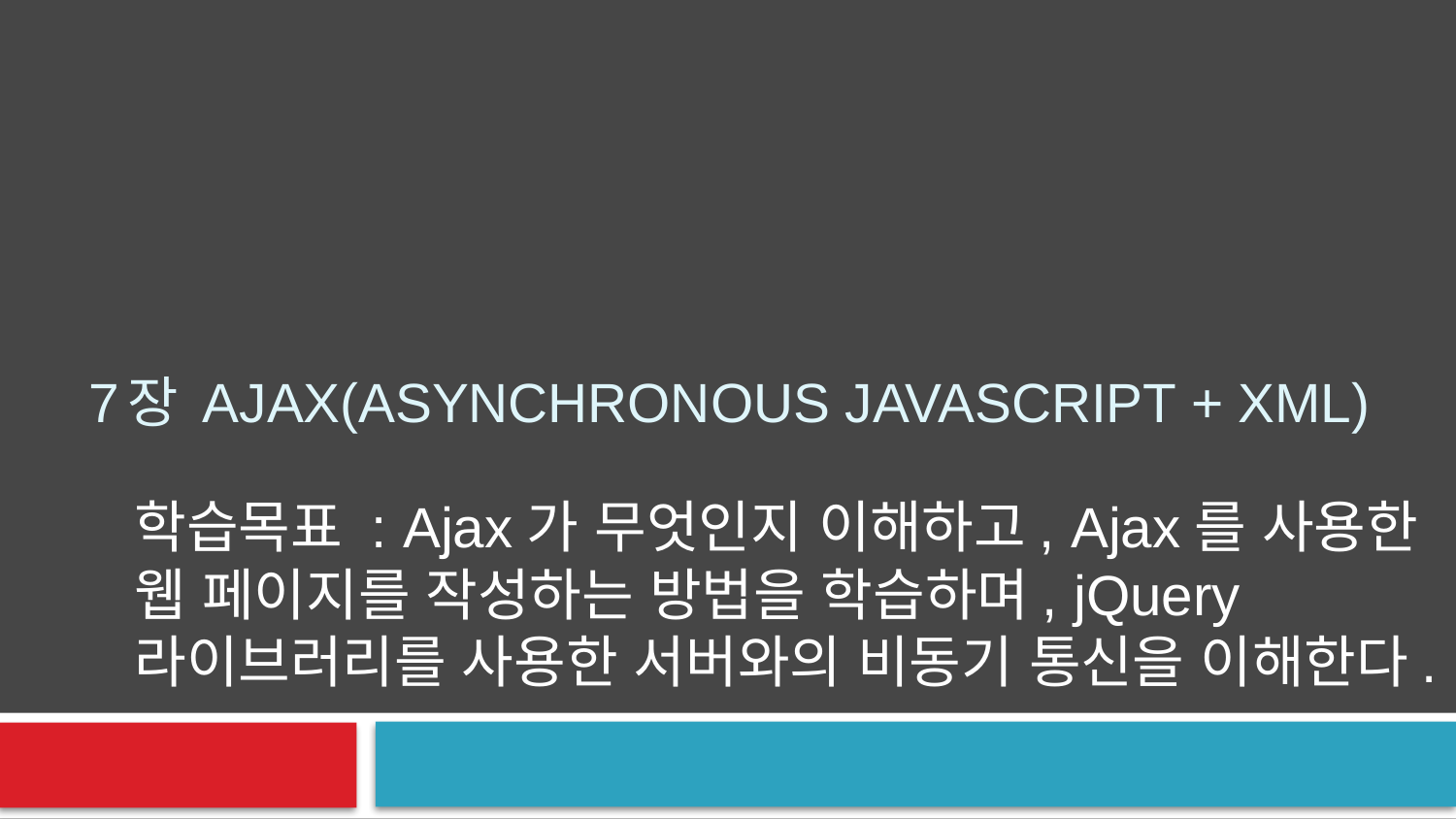

# 7장 Ajax(Asynchronous Javascript + XML)
학습목표 : Ajax가 무엇인지 이해하고, Ajax를 사용한 웹 페이지를 작성하는 방법을 학습하며, jQuery 라이브러리를 사용한 서버와의 비동기 통신을 이해한다.